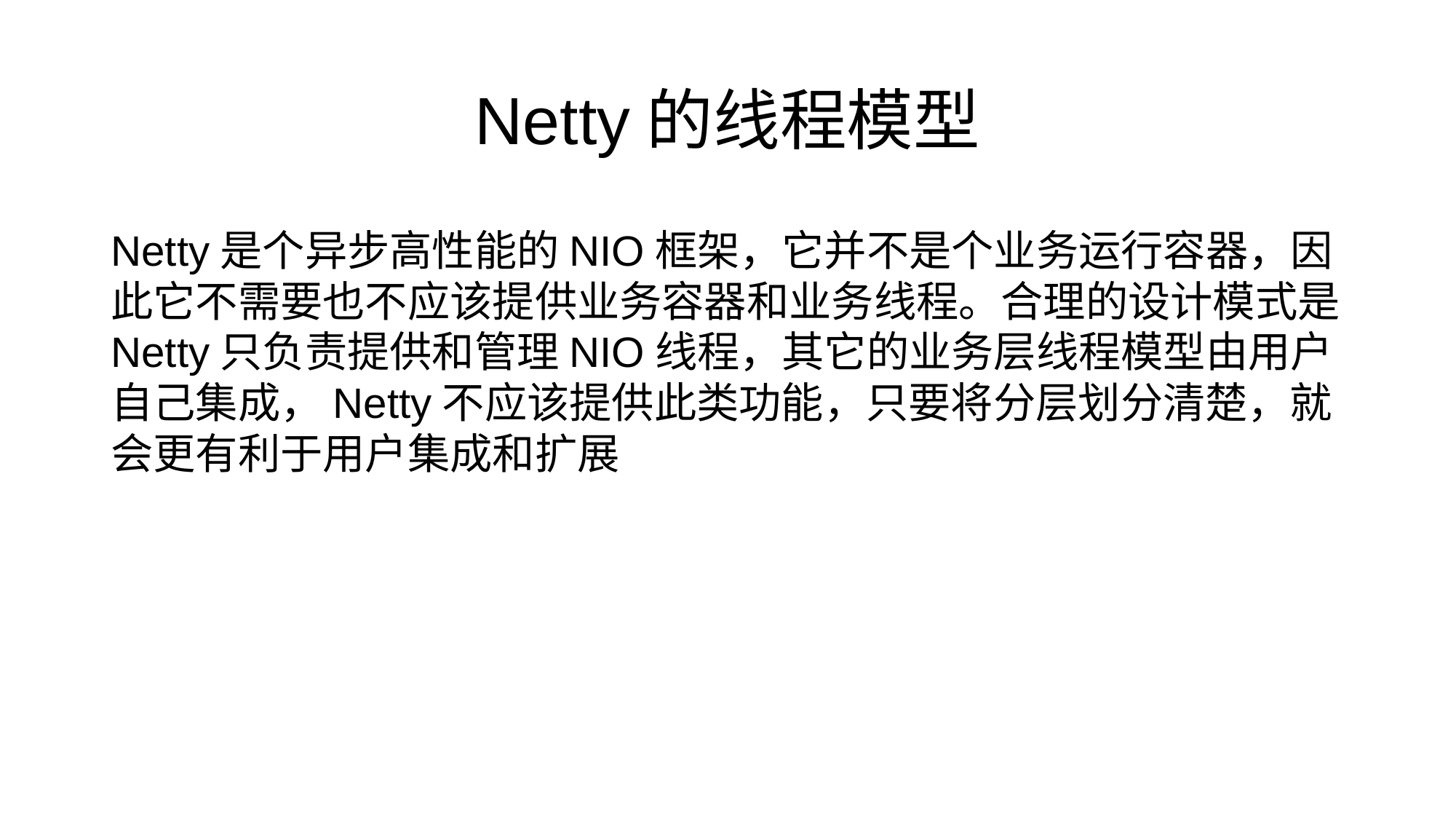

# Netty的线程模型
Netty是个异步高性能的NIO框架，它并不是个业务运行容器，因此它不需要也不应该提供业务容器和业务线程。合理的设计模式是Netty只负责提供和管理NIO线程，其它的业务层线程模型由用户自己集成，Netty不应该提供此类功能，只要将分层划分清楚，就会更有利于用户集成和扩展